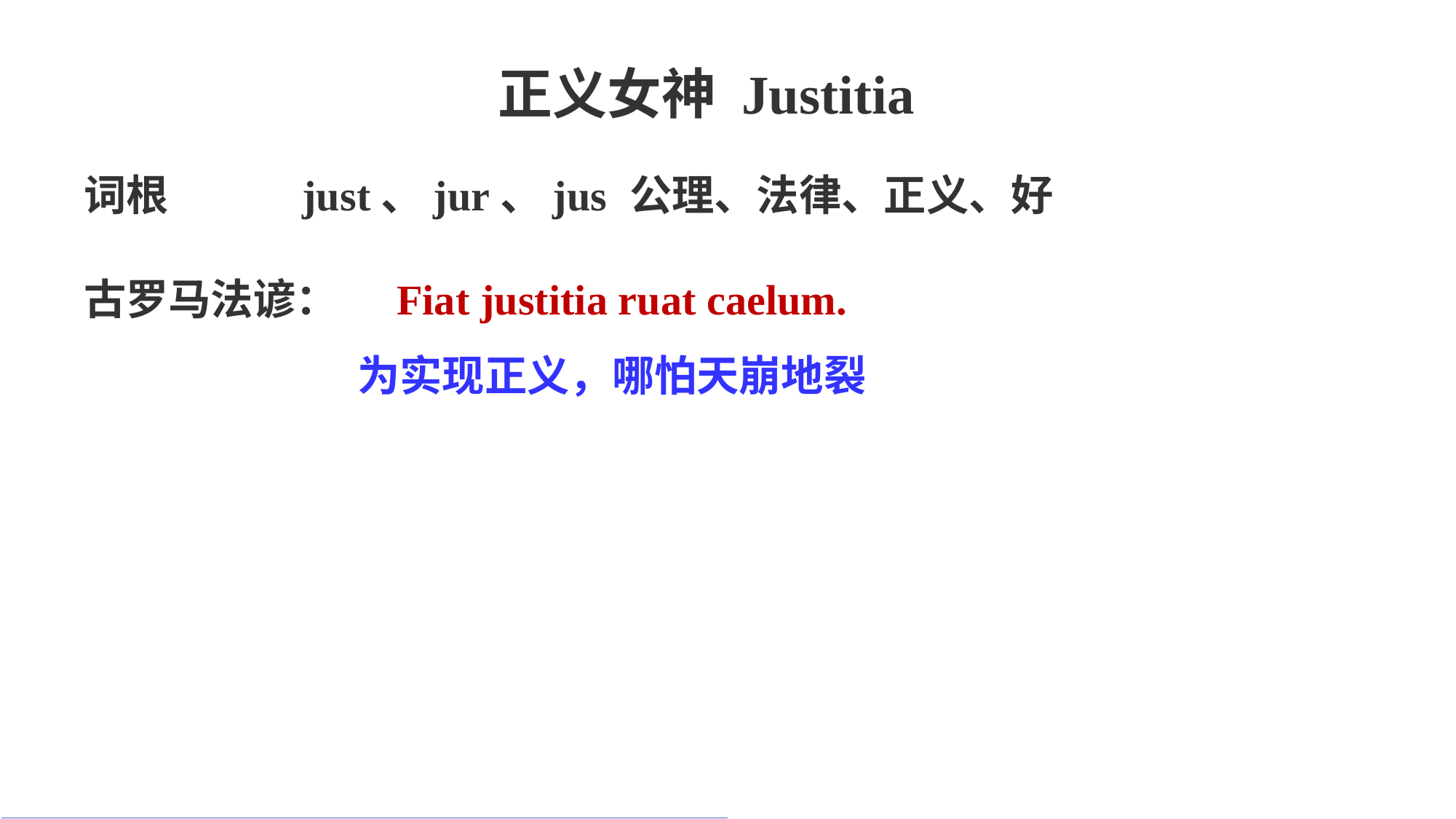

正义女神 Justitia
词根		just、jur、jus	公理、法律、正义、好
古罗马法谚：     Fiat justitia ruat caelum.
	                为实现正义，哪怕天崩地裂